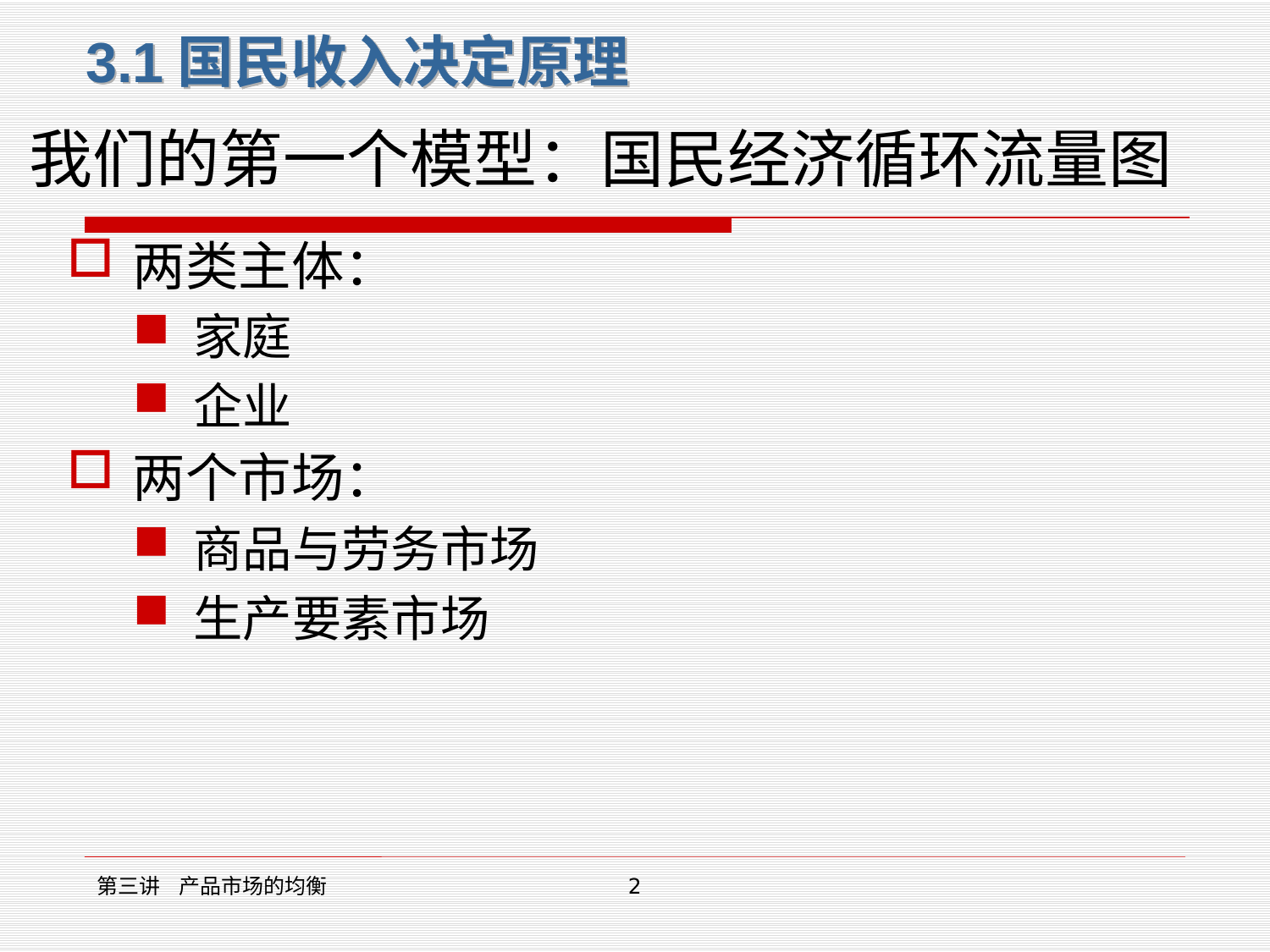

3.1国民收入决定原理
我们的第一个模型：国民经济循环流量图
两类主体：
家庭
企业
两个市场：
商品与劳务市场
生产要素市场
第三讲    产品市场的均衡
2